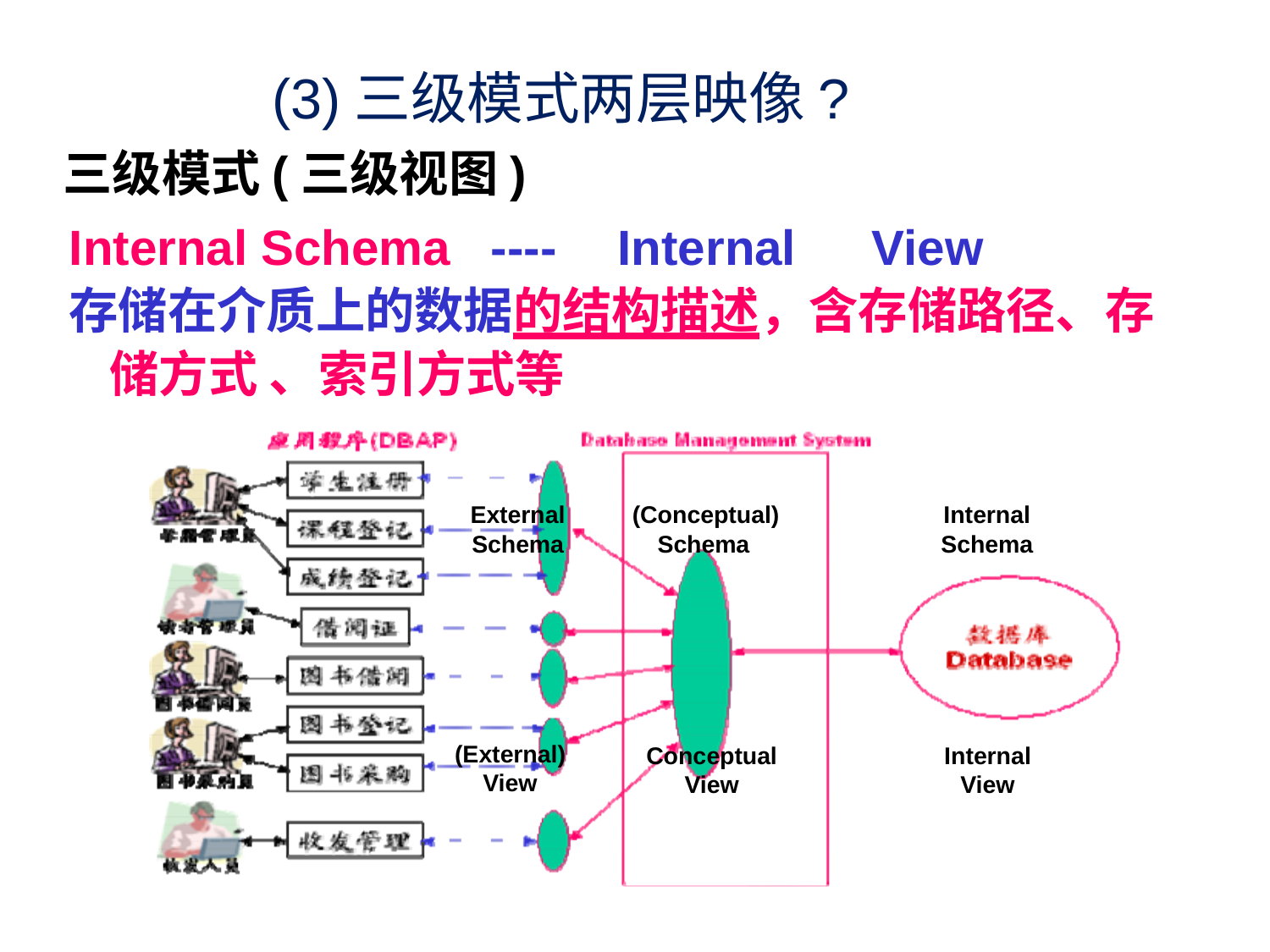

# (3)三级模式两层映像?
三级模式(三级视图)

Internal Schema	----	Internal	View
存储在介质上的数据的结构描述，含存储路径、存储方式 、索引方式等

External Schema
(Conceptual) Schema
Internal Schema
(External) View
Conceptual View
Internal View